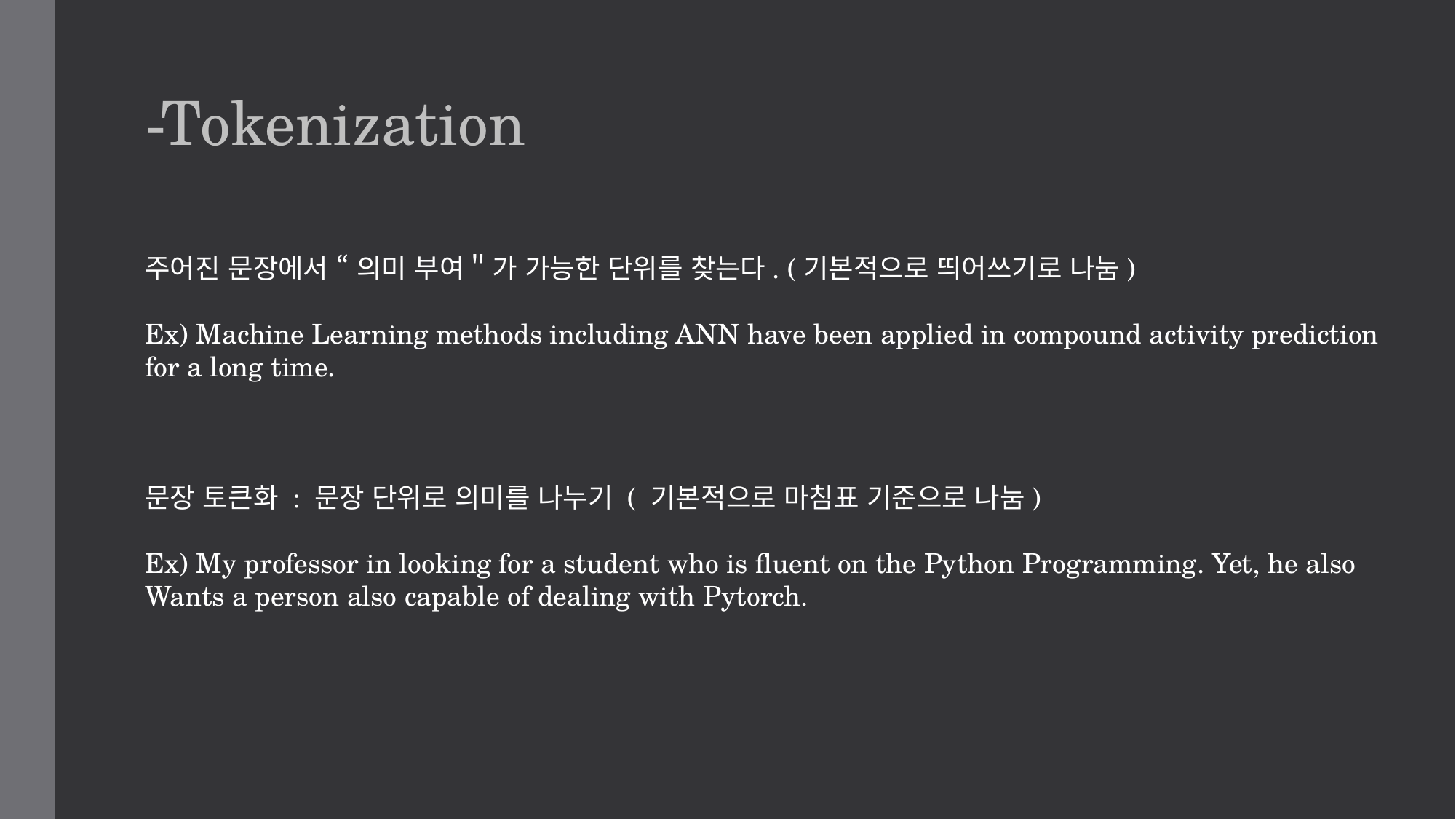

-Tokenization
주어진 문장에서 “ 의미 부여＂가 가능한 단위를 찾는다. (기본적으로 띄어쓰기로 나눔)

Ex) Machine Learning methods including ANN have been applied in compound activity prediction for a long time.

문장 토큰화 : 문장 단위로 의미를 나누기 ( 기본적으로 마침표 기준으로 나눔)

Ex) My professor in looking for a student who is fluent on the Python Programming. Yet, he also
Wants a person also capable of dealing with Pytorch.